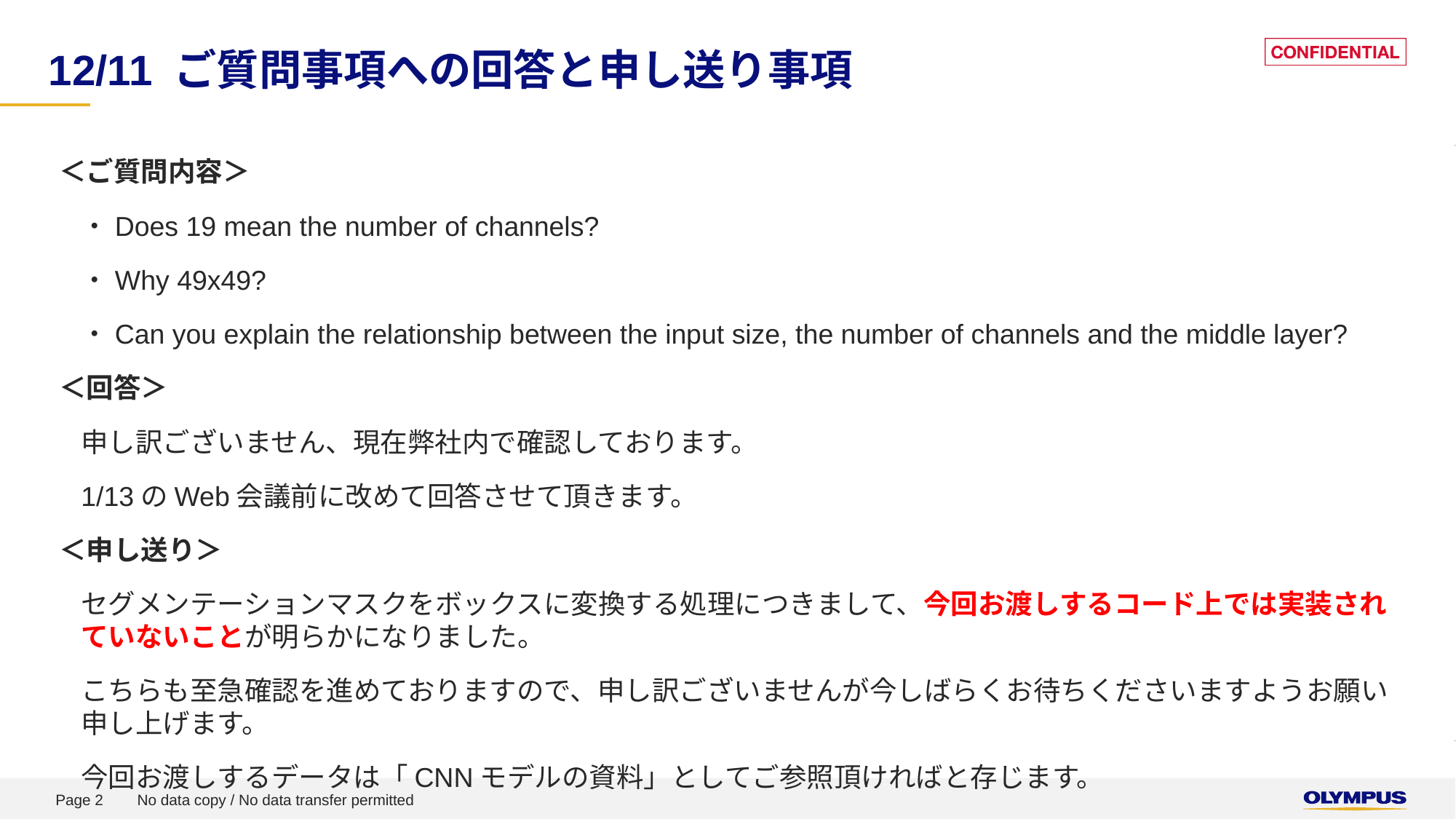

# 12/11 ご質問事項への回答と申し送り事項
＜ご質問内容＞
・Does 19 mean the number of channels?
・Why 49x49?
・Can you explain the relationship between the input size, the number of channels and the middle layer?
＜回答＞
申し訳ございません、現在弊社内で確認しております。
1/13のWeb会議前に改めて回答させて頂きます。
＜申し送り＞
セグメンテーションマスクをボックスに変換する処理につきまして、今回お渡しするコード上では実装されていないことが明らかになりました。
こちらも至急確認を進めておりますので、申し訳ございませんが今しばらくお待ちくださいますようお願い申し上げます。
今回お渡しするデータは「CNNモデルの資料」としてご参照頂ければと存じます。